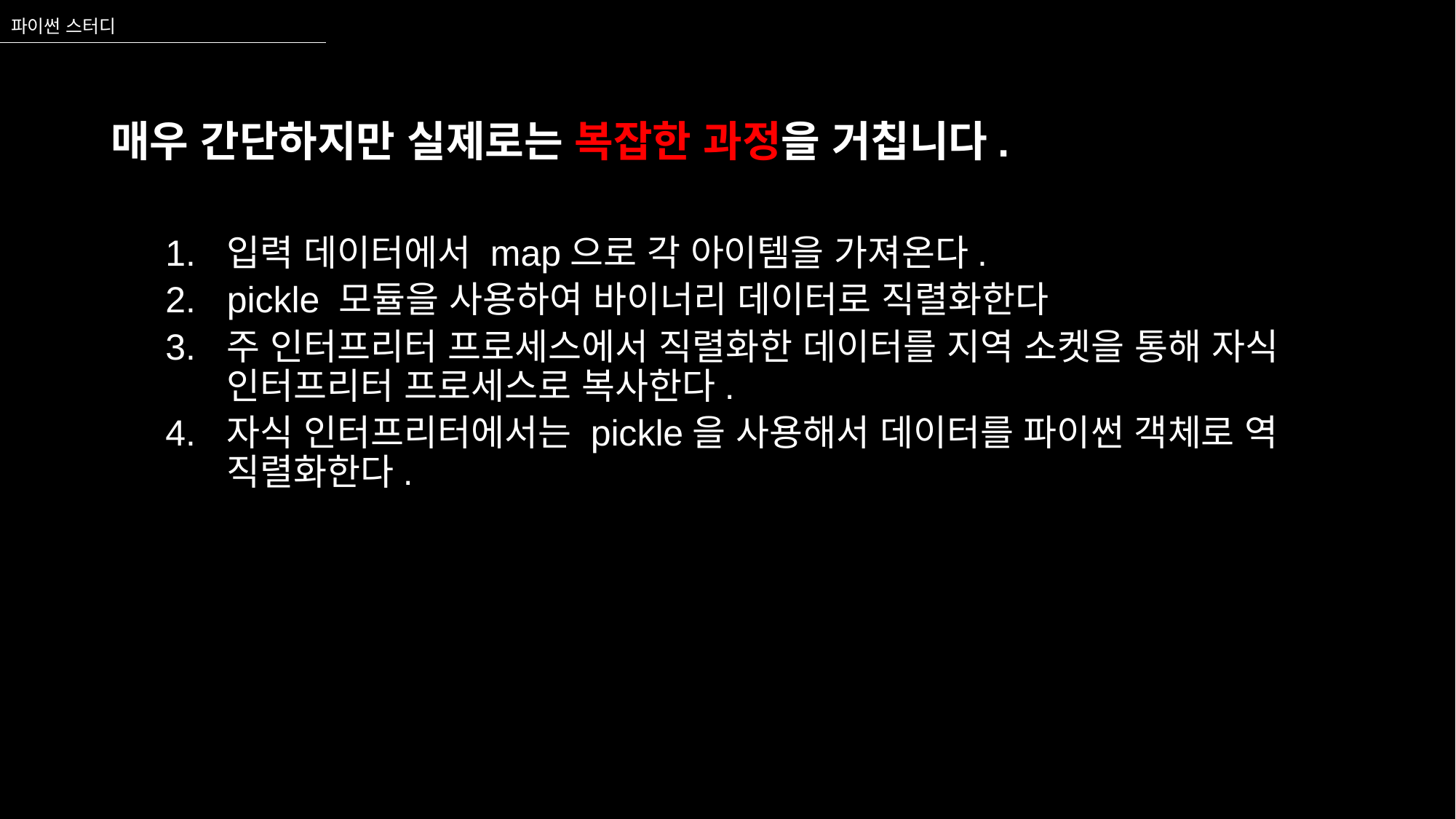

파이썬 스터디
매우 간단하지만 실제로는 복잡한 과정을 거칩니다.

입력 데이터에서 map으로 각 아이템을 가져온다.
pickle 모듈을 사용하여 바이너리 데이터로 직렬화한다
주 인터프리터 프로세스에서 직렬화한 데이터를 지역 소켓을 통해 자식 인터프리터 프로세스로 복사한다.
자식 인터프리터에서는 pickle을 사용해서 데이터를 파이썬 객체로 역 직렬화한다.